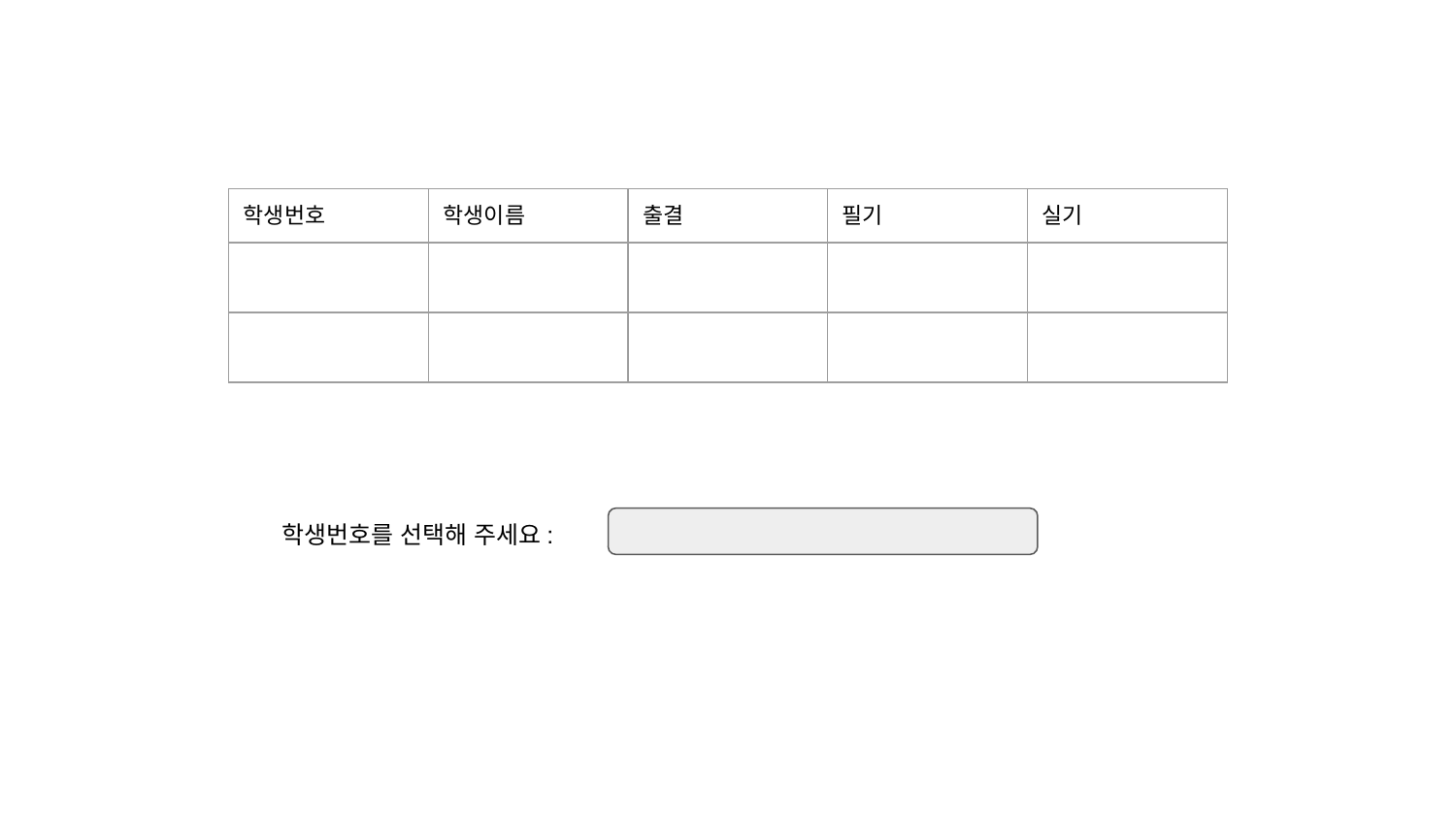

| 학생번호 | 학생이름 | 출결 | 필기 | 실기 |
| --- | --- | --- | --- | --- |
|  |  |  |  |  |
|  |  |  |  |  |

학생번호를 선택해 주세요: